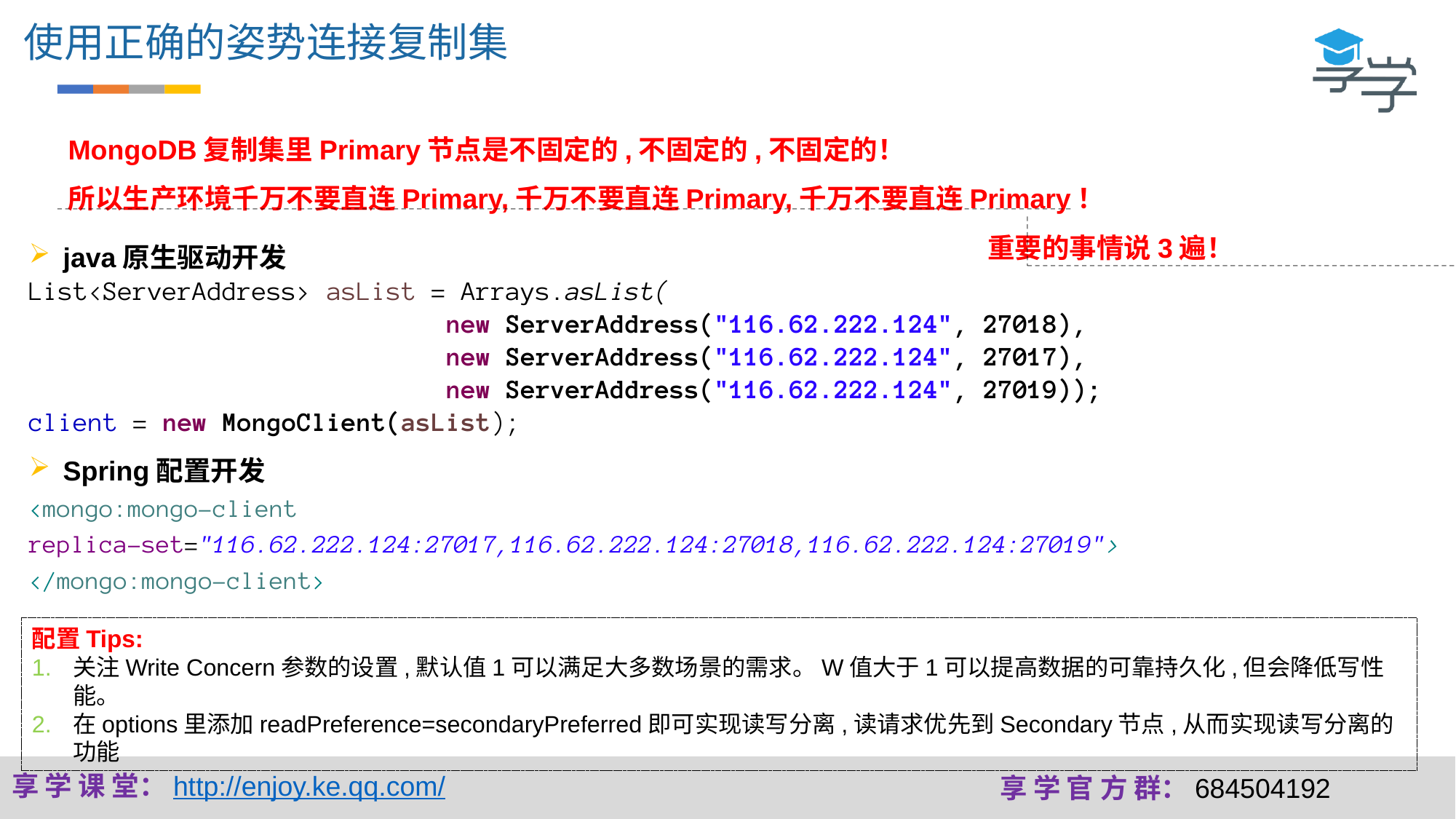

使用正确的姿势连接复制集

MongoDB复制集里Primary节点是不固定的,不固定的,不固定的！
所以生产环境千万不要直连Primary,千万不要直连Primary,千万不要直连Primary！
                                                                         重要的事情说3遍！

java原生驱动开发
List<ServerAddress> asList = Arrays.asList(
                            new ServerAddress("116.62.222.124", 27018),
                            new ServerAddress("116.62.222.124", 27017),
                            new ServerAddress("116.62.222.124", 27019));
client = new MongoClient(asList);
Spring配置开发
<mongo:mongo-client
replica-set="116.62.222.124:27017,116.62.222.124:27018,116.62.222.124:27019">
</mongo:mongo-client>
配置Tips:
关注Write Concern参数的设置,默认值1可以满足大多数场景的需求。W值大于1可以提高数据的可靠持久化,但会降低写性能。
在options里添加readPreference=secondaryPreferred即可实现读写分离,读请求优先到Secondary节点,从而实现读写分离的功能